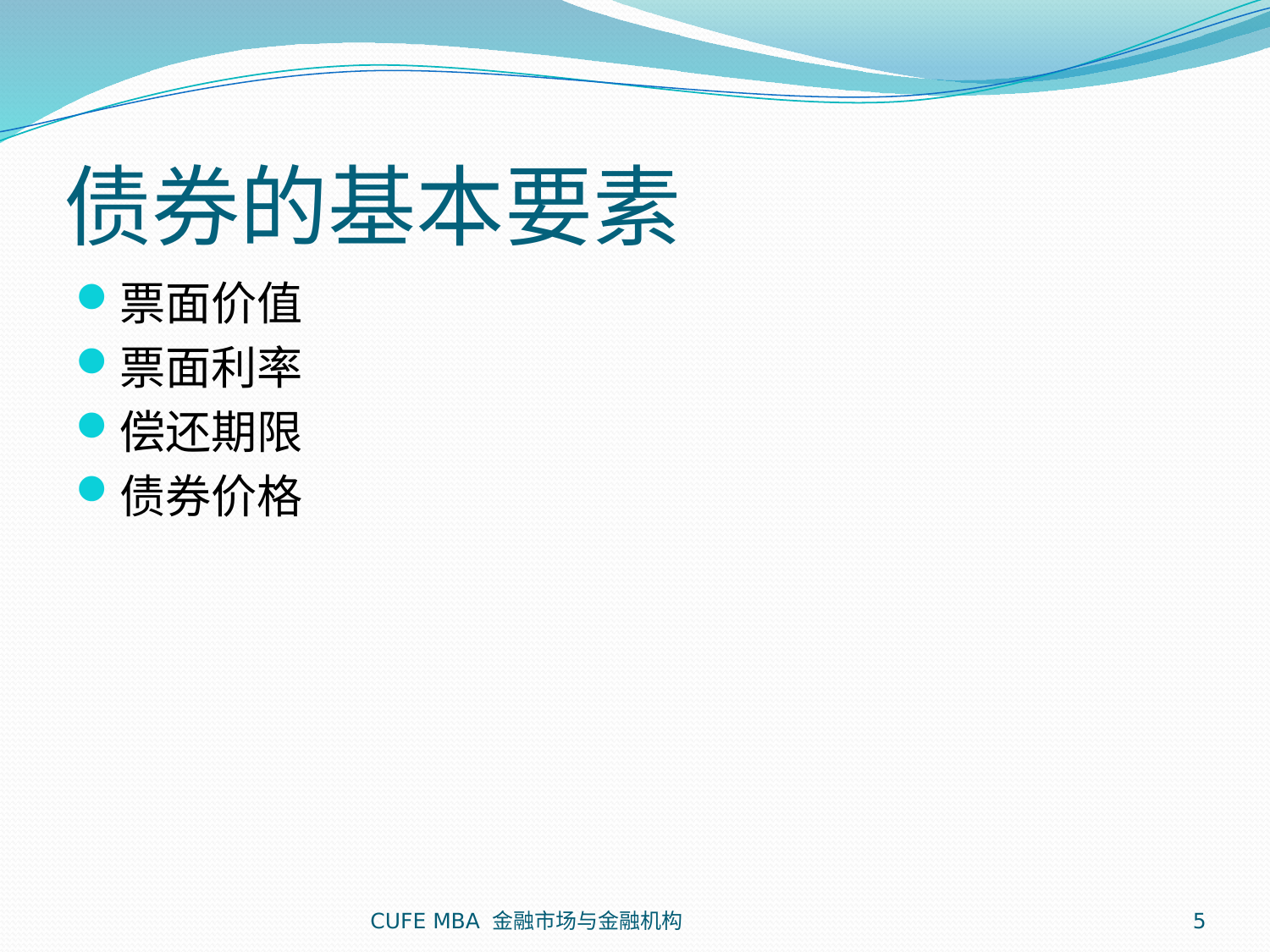

# 债券的基本要素
票面价值
票面利率
偿还期限
债券价格
CUFE MBA 金融市场与金融机构
5